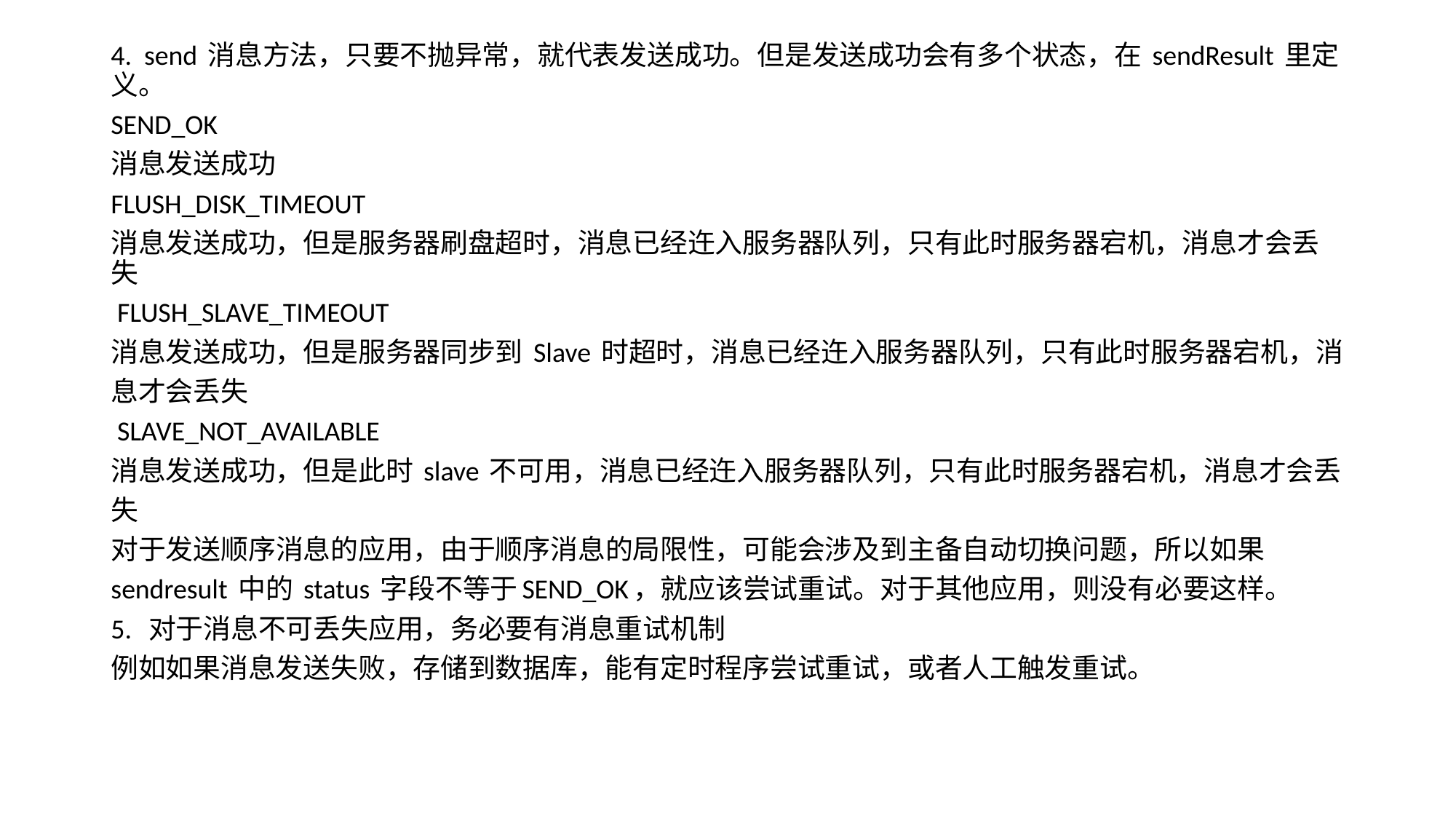

4.  send 消息方法，只要不抛异常，就代表发送成功。但是发送成功会有多个状态，在 sendResult 里定义。
SEND_OK
消息发送成功
FLUSH_DISK_TIMEOUT
消息发送成功，但是服务器刷盘超时，消息已经迕入服务器队列，只有此时服务器宕机，消息才会丢失
 FLUSH_SLAVE_TIMEOUT
消息发送成功，但是服务器同步到 Slave 时超时，消息已经迕入服务器队列，只有此时服务器宕机，消
息才会丢失
 SLAVE_NOT_AVAILABLE
消息发送成功，但是此时 slave 不可用，消息已经迕入服务器队列，只有此时服务器宕机，消息才会丢
失
对于发送顺序消息的应用，由于顺序消息的局限性，可能会涉及到主备自动切换问题，所以如果
sendresult 中的 status 字段不等于SEND_OK，就应该尝试重试。对于其他应用，则没有必要这样。
5.  对于消息不可丢失应用，务必要有消息重试机制
例如如果消息发送失败，存储到数据库，能有定时程序尝试重试，或者人工触发重试。